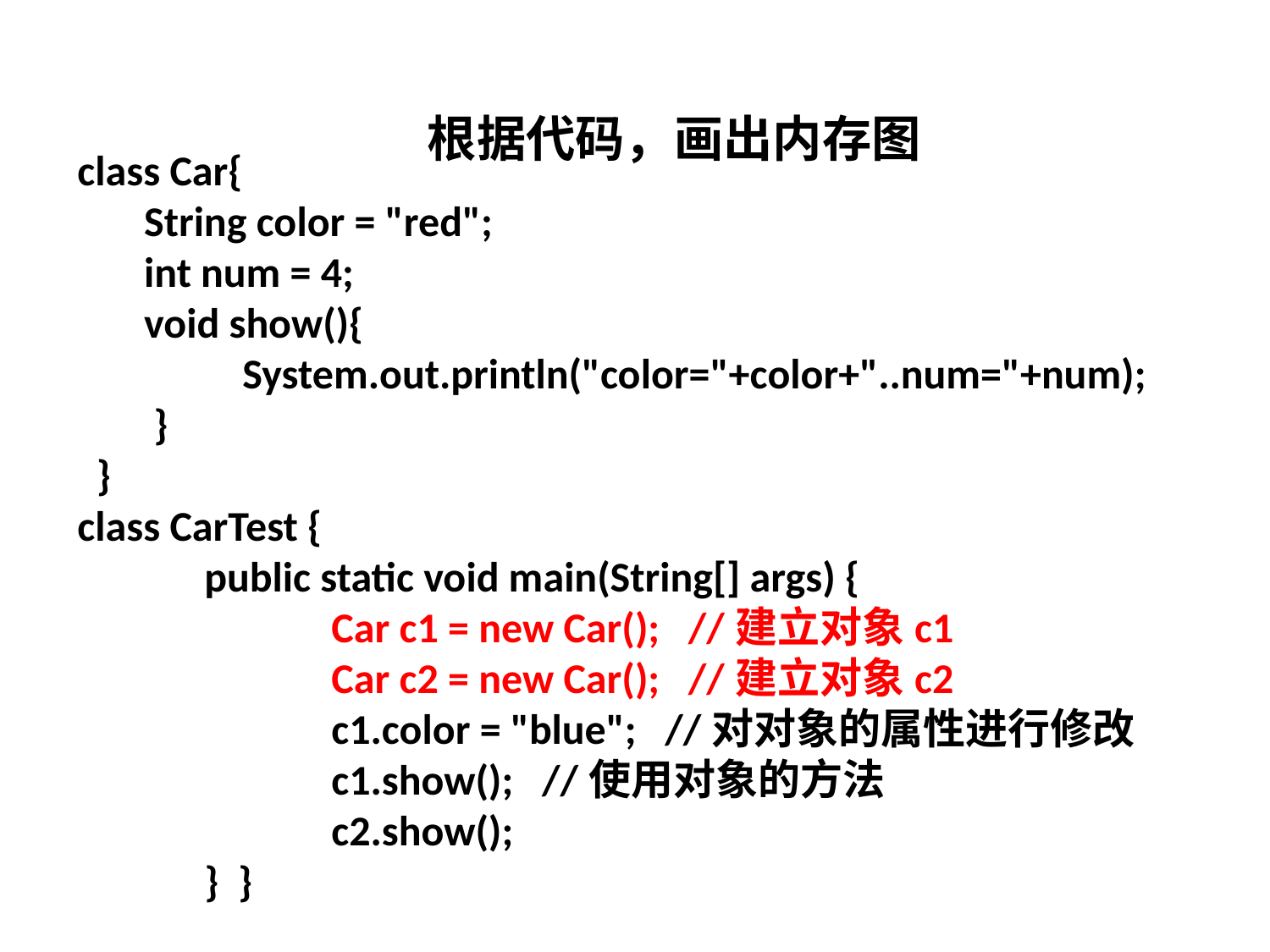

根据代码，画出内存图
class Car{
       String color = "red";
       int num = 4;
       void show(){
	    System.out.println("color="+color+"..num="+num);
        }
  }
class CarTest {
	public static void main(String[] args) {
		Car c1 = new Car();   //建立对象c1
		Car c2 = new Car();   //建立对象c2
		c1.color = "blue";   //对对象的属性进行修改
		c1.show();   //使用对象的方法
		c2.show();
	}  }